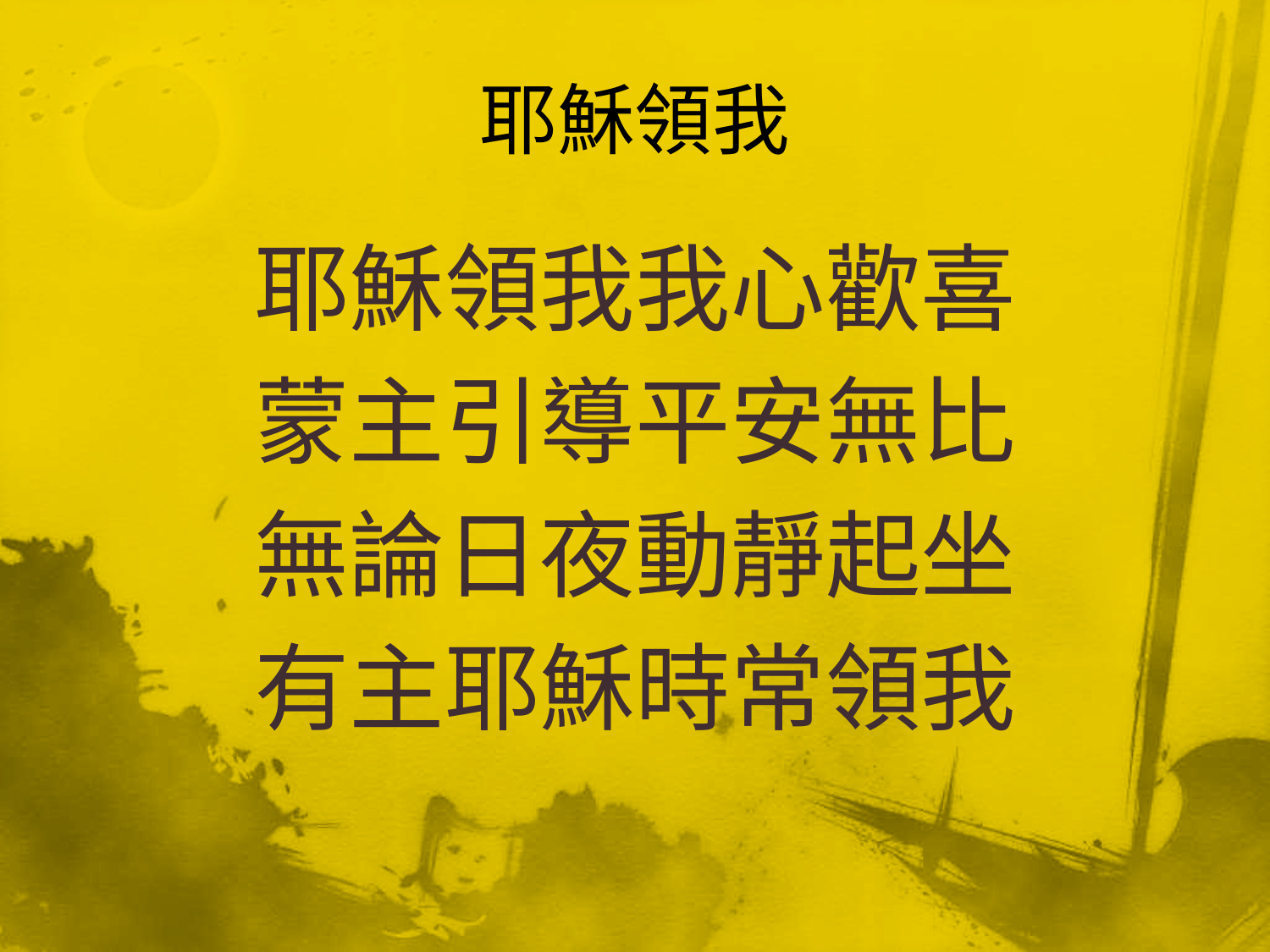

# 耶穌領我
耶穌領我我心歡喜
蒙主引導平安無比
無論日夜動靜起坐
有主耶穌時常領我